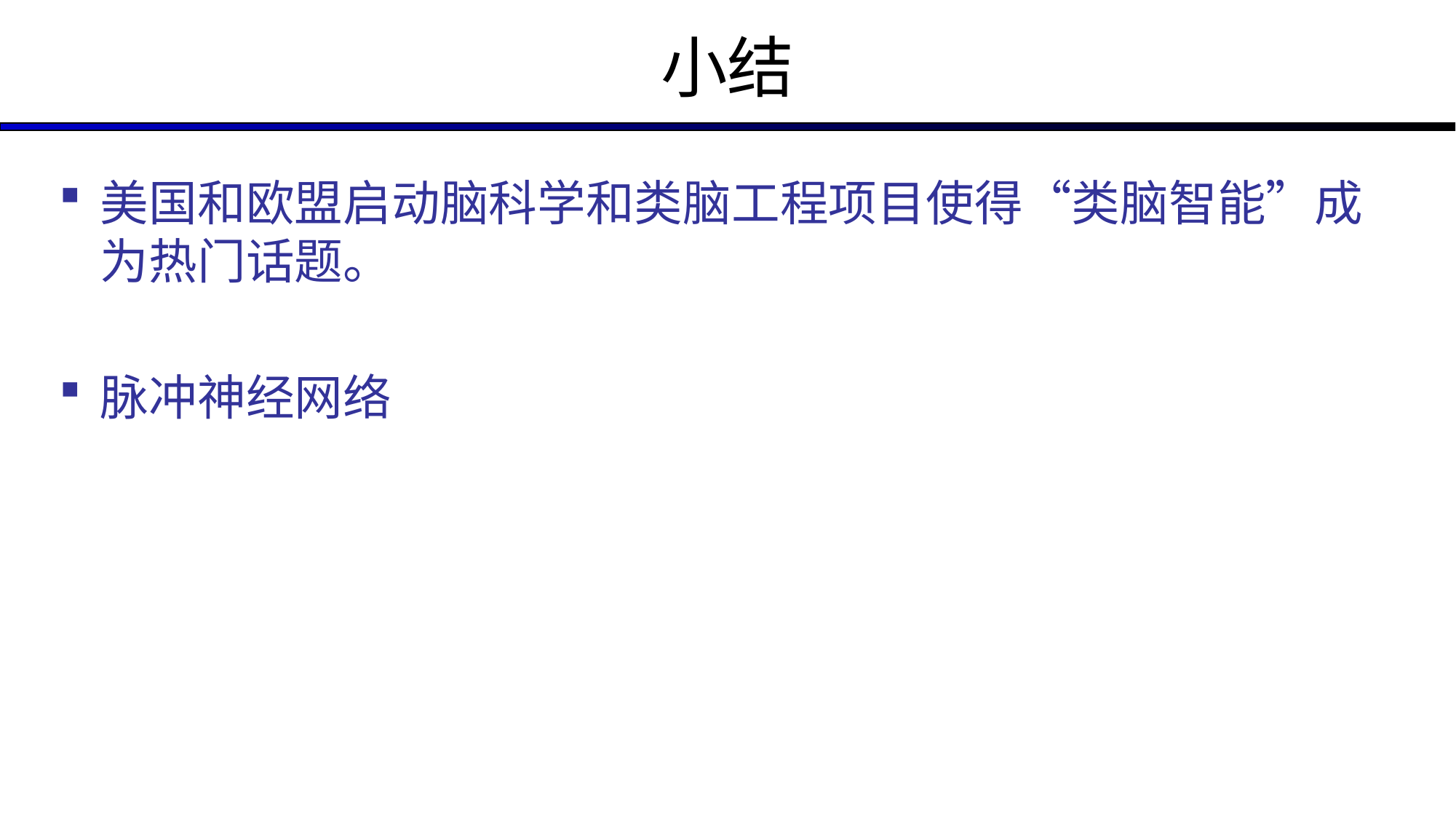

# 小结
美国和欧盟启动脑科学和类脑工程项目使得“类脑智能”成为热门话题。

脉冲神经网络